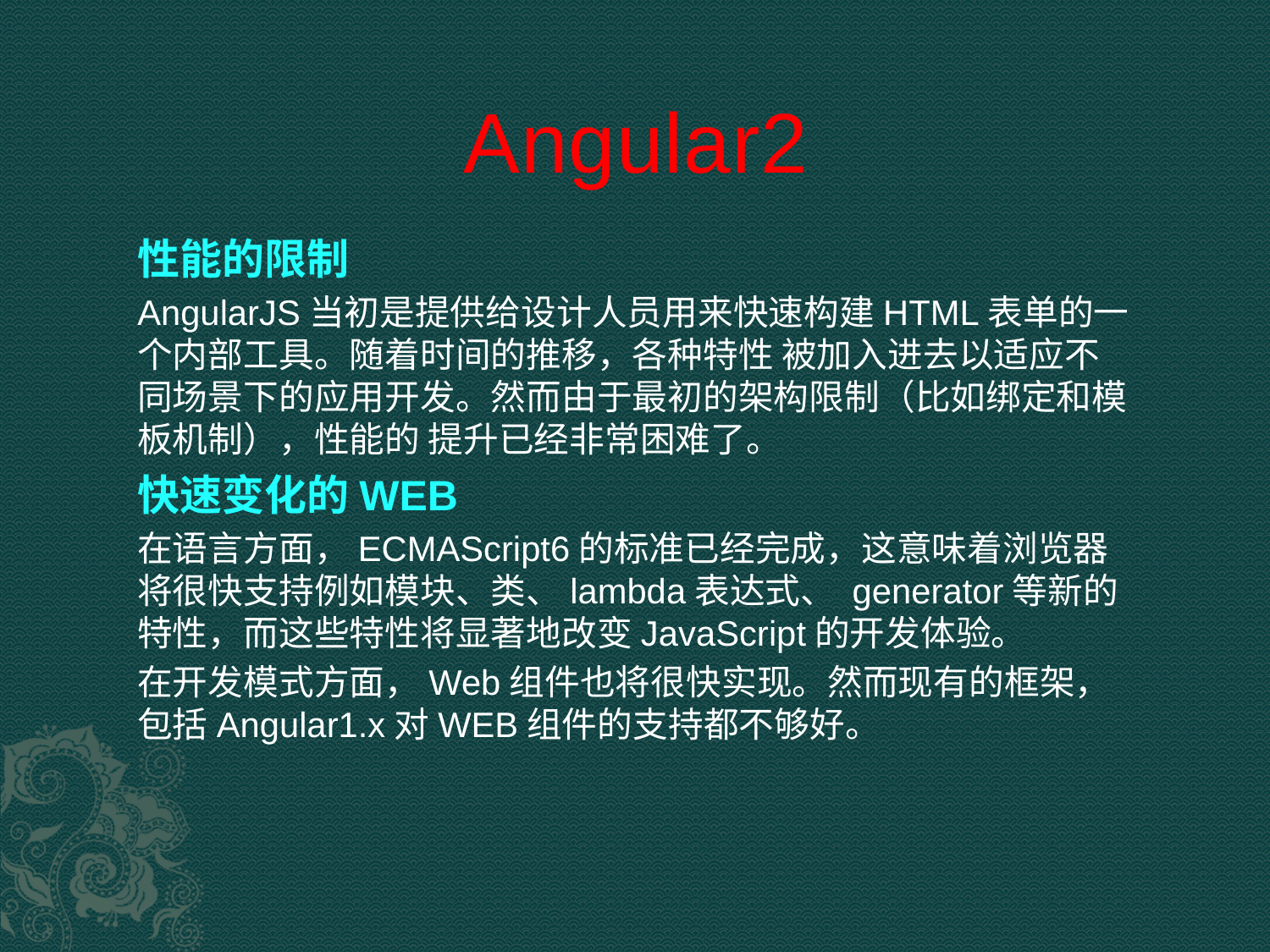

# Angular2
性能的限制
AngularJS当初是提供给设计人员用来快速构建HTML表单的一个内部工具。随着时间的推移，各种特性 被加入进去以适应不同场景下的应用开发。然而由于最初的架构限制（比如绑定和模板机制），性能的 提升已经非常困难了。
快速变化的WEB
在语言方面，ECMAScript6的标准已经完成，这意味着浏览器将很快支持例如模块、类、lambda表达式、 generator等新的特性，而这些特性将显著地改变JavaScript的开发体验。
在开发模式方面，Web组件也将很快实现。然而现有的框架，包括Angular1.x对WEB组件的支持都不够好。